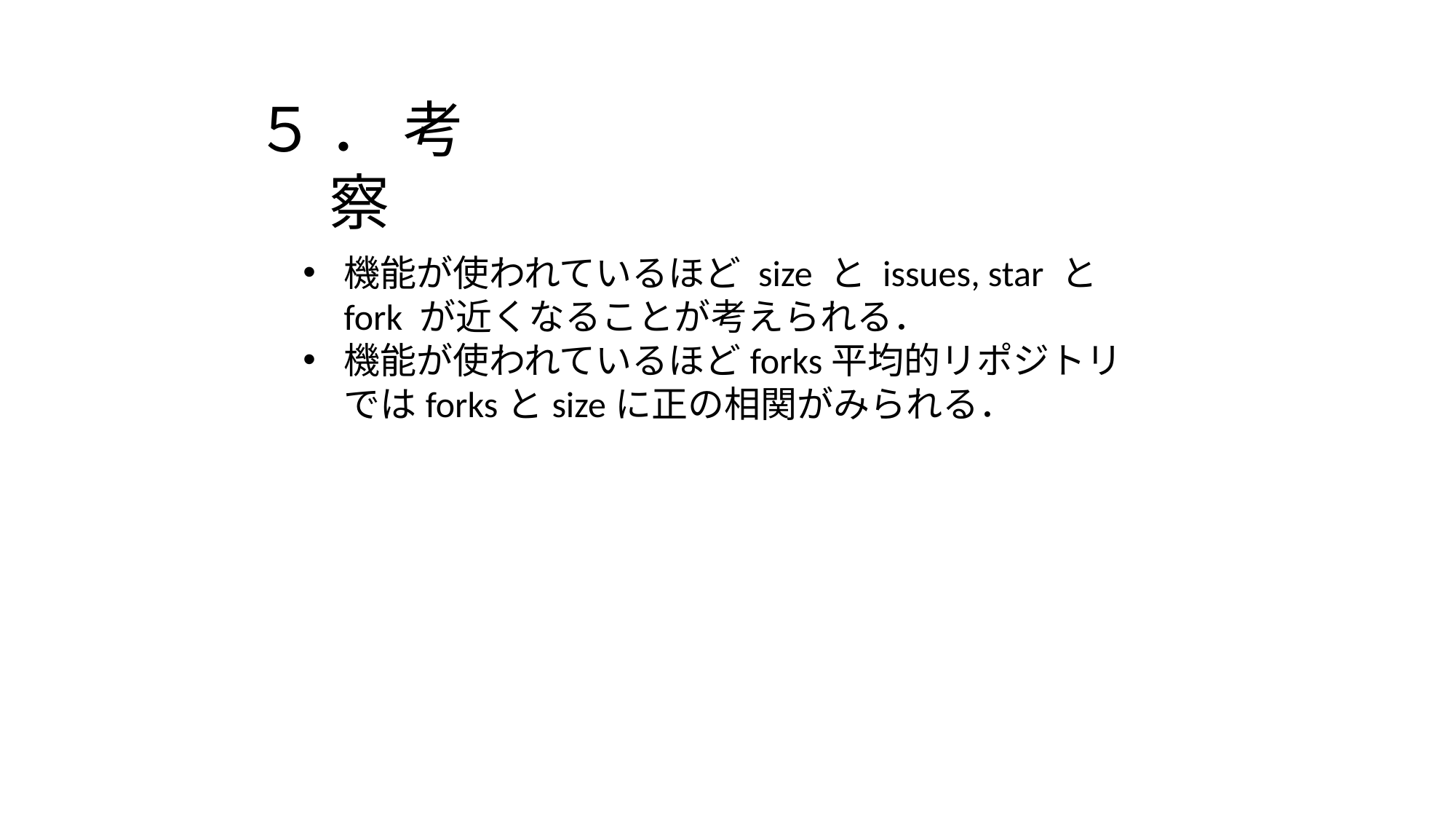

５ ． 考察
機能が使われているほど size と issues, star と fork が近くなることが考えられる．
機能が使われているほどforks平均的リポジトリではforksとsizeに正の相関がみられる．